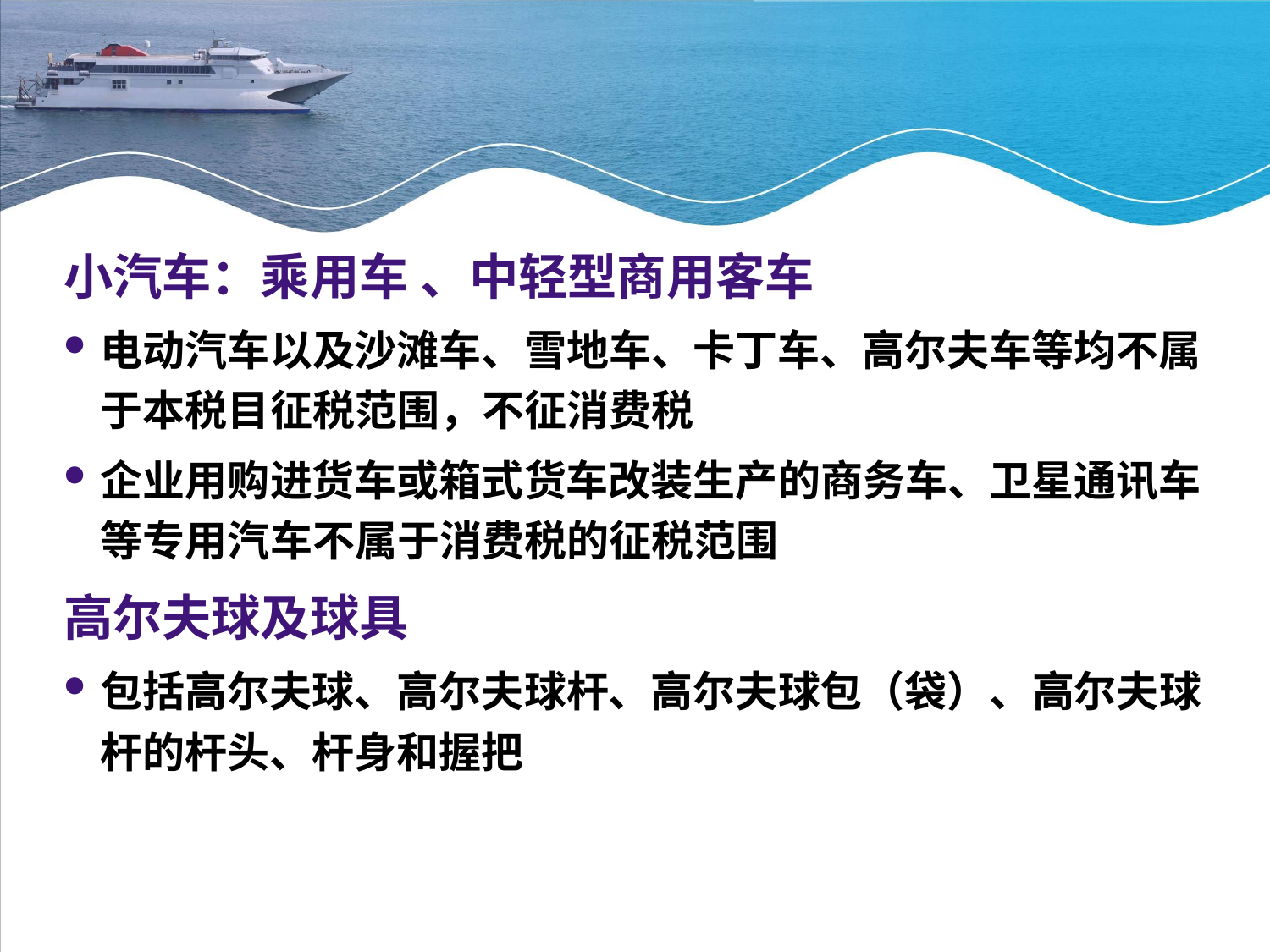

小汽车：乘用车 、中轻型商用客车
电动汽车以及沙滩车、雪地车、卡丁车、高尔夫车等均不属于本税目征税范围，不征消费税
企业用购进货车或箱式货车改装生产的商务车、卫星通讯车等专用汽车不属于消费税的征税范围
高尔夫球及球具
包括高尔夫球、高尔夫球杆、高尔夫球包（袋）、高尔夫球杆的杆头、杆身和握把